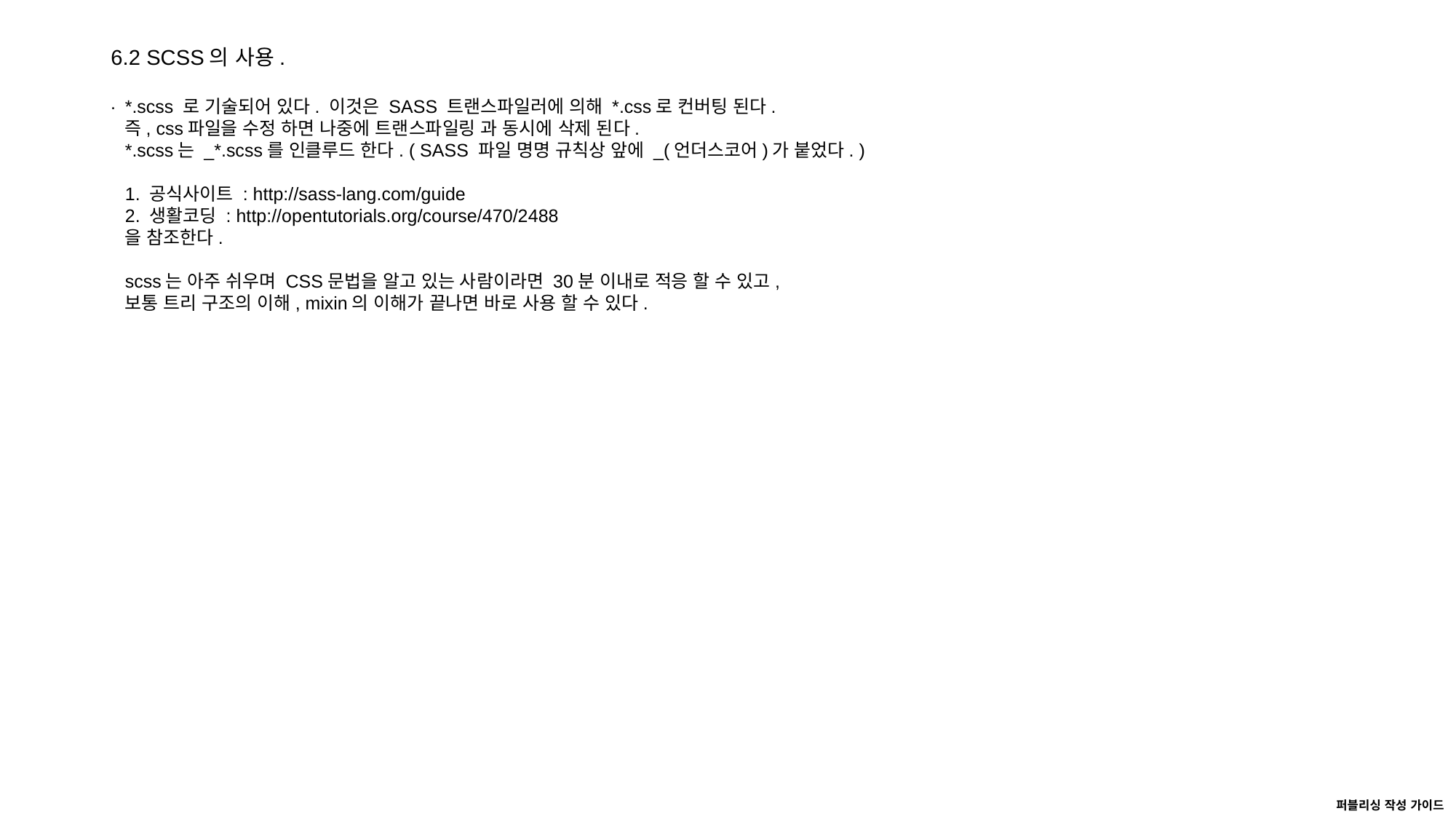

# 6.2 SCSS의 사용.
*.scss 로 기술되어 있다. 이것은 SASS 트랜스파일러에 의해 *.css로 컨버팅 된다.
즉, css파일을 수정 하면 나중에 트랜스파일링 과 동시에 삭제 된다.
*.scss는 _*.scss를 인클루드 한다. ( SASS 파일 명명 규칙상 앞에 _(언더스코어)가 붙었다. )

1. 공식사이트 : http://sass-lang.com/guide
2. 생활코딩 : http://opentutorials.org/course/470/2488
을 참조한다.

scss는 아주 쉬우며 CSS문법을 알고 있는 사람이라면 30분 이내로 적응 할 수 있고,
보통 트리 구조의 이해, mixin의 이해가 끝나면 바로 사용 할 수 있다.